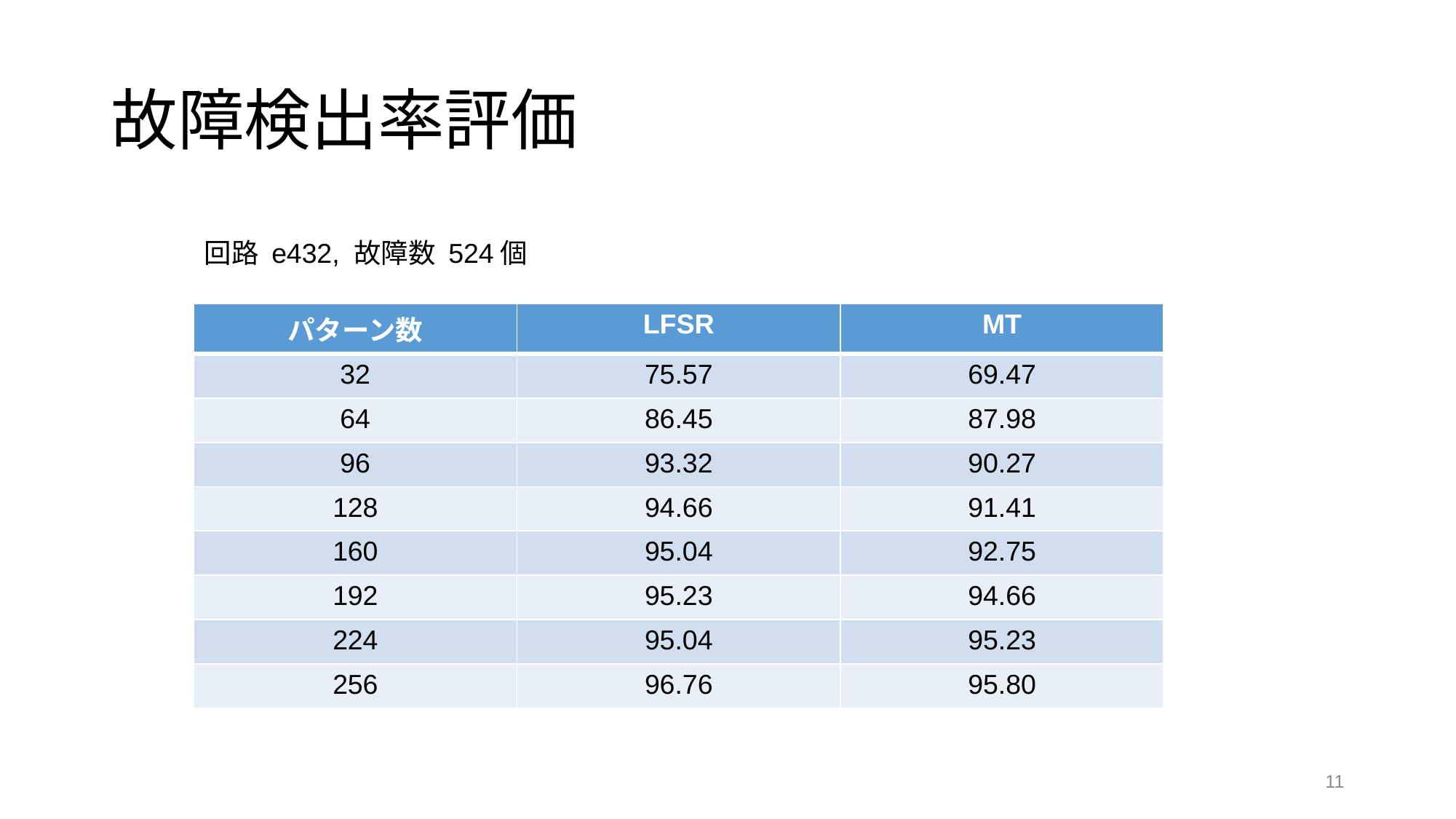

# 故障検出率評価
回路 e432, 故障数 524個
| パターン数 | LFSR | MT |
| --- | --- | --- |
| 32 | 75.57 | 69.47 |
| 64 | 86.45 | 87.98 |
| 96 | 93.32 | 90.27 |
| 128 | 94.66 | 91.41 |
| 160 | 95.04 | 92.75 |
| 192 | 95.23 | 94.66 |
| 224 | 95.04 | 95.23 |
| 256 | 96.76 | 95.80 |
11